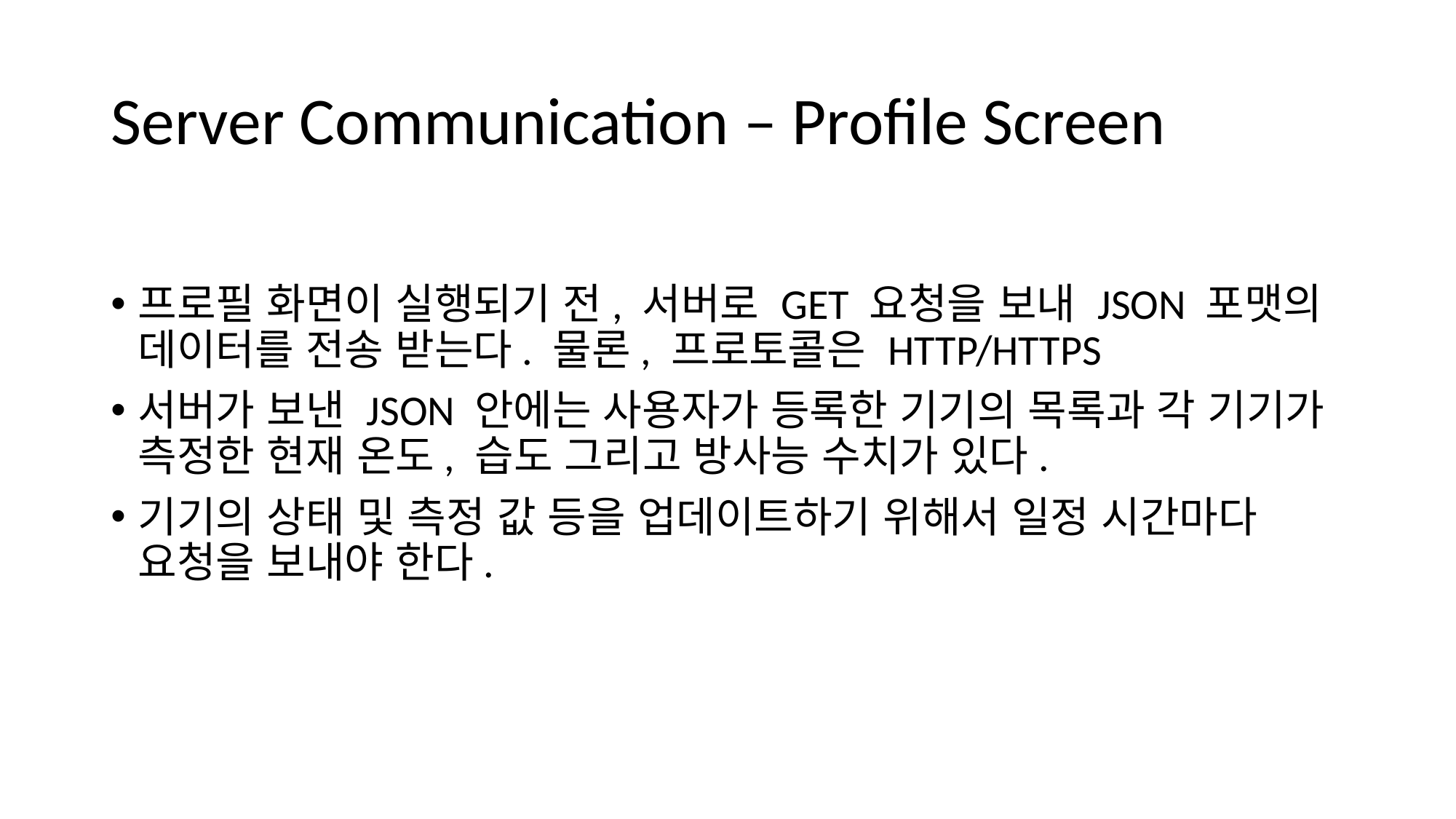

# Server Communication – Profile Screen
프로필 화면이 실행되기 전, 서버로 GET 요청을 보내 JSON 포맷의 데이터를 전송 받는다. 물론, 프로토콜은 HTTP/HTTPS
서버가 보낸 JSON 안에는 사용자가 등록한 기기의 목록과 각 기기가 측정한 현재 온도, 습도 그리고 방사능 수치가 있다.
기기의 상태 및 측정 값 등을 업데이트하기 위해서 일정 시간마다 요청을 보내야 한다.